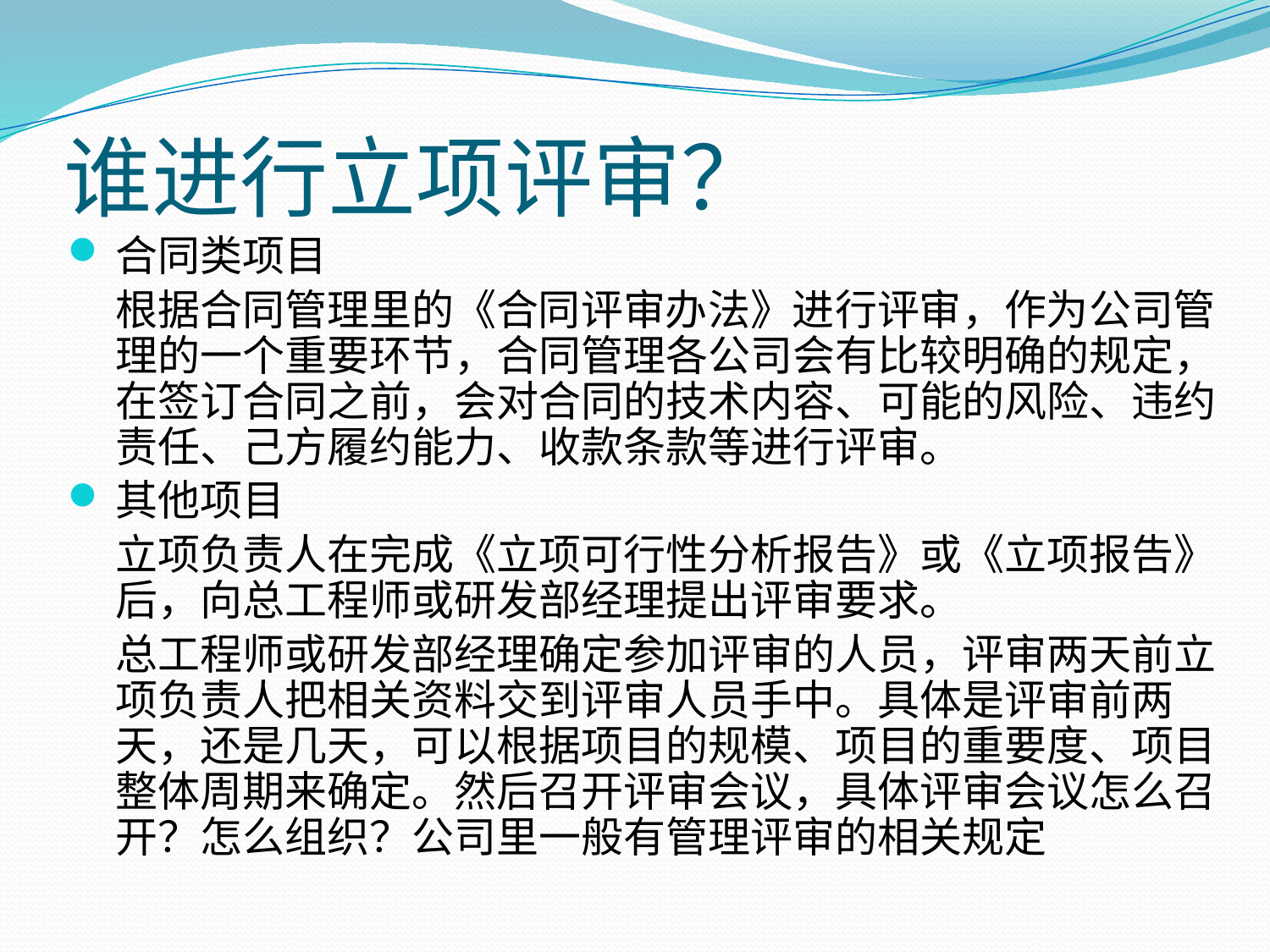

# 谁进行立项评审？
合同类项目
	根据合同管理里的《合同评审办法》进行评审，作为公司管理的一个重要环节，合同管理各公司会有比较明确的规定，在签订合同之前，会对合同的技术内容、可能的风险、违约责任、己方履约能力、收款条款等进行评审。
其他项目
	立项负责人在完成《立项可行性分析报告》或《立项报告》后，向总工程师或研发部经理提出评审要求。
	总工程师或研发部经理确定参加评审的人员，评审两天前立项负责人把相关资料交到评审人员手中。具体是评审前两天，还是几天，可以根据项目的规模、项目的重要度、项目整体周期来确定。然后召开评审会议，具体评审会议怎么召开？怎么组织？公司里一般有管理评审的相关规定